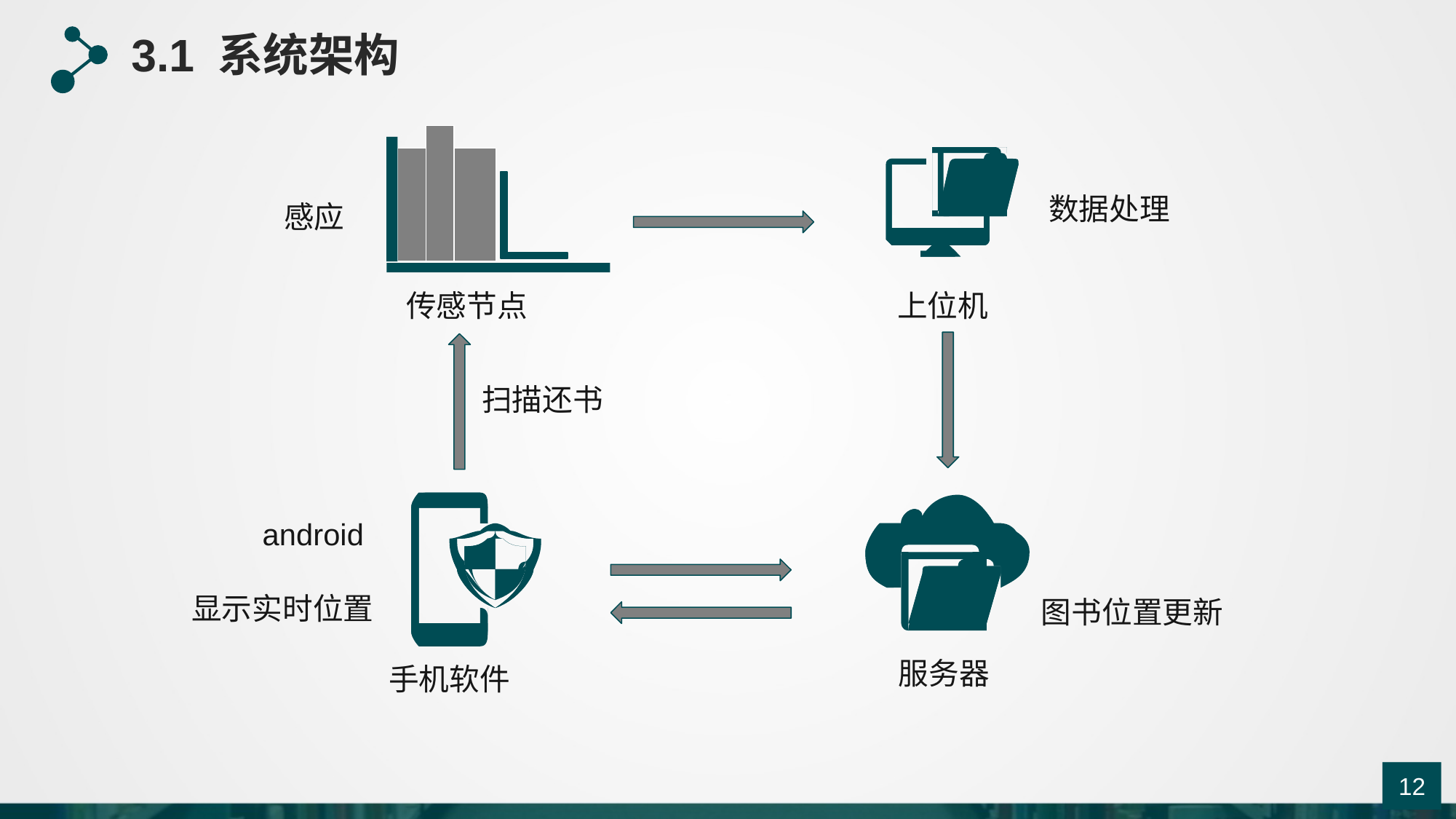

3.1 系统架构

传感节点

上位机
数据处理
感应

扫描还书

手机软件

服务器
android

显示实时位置
图书位置更新